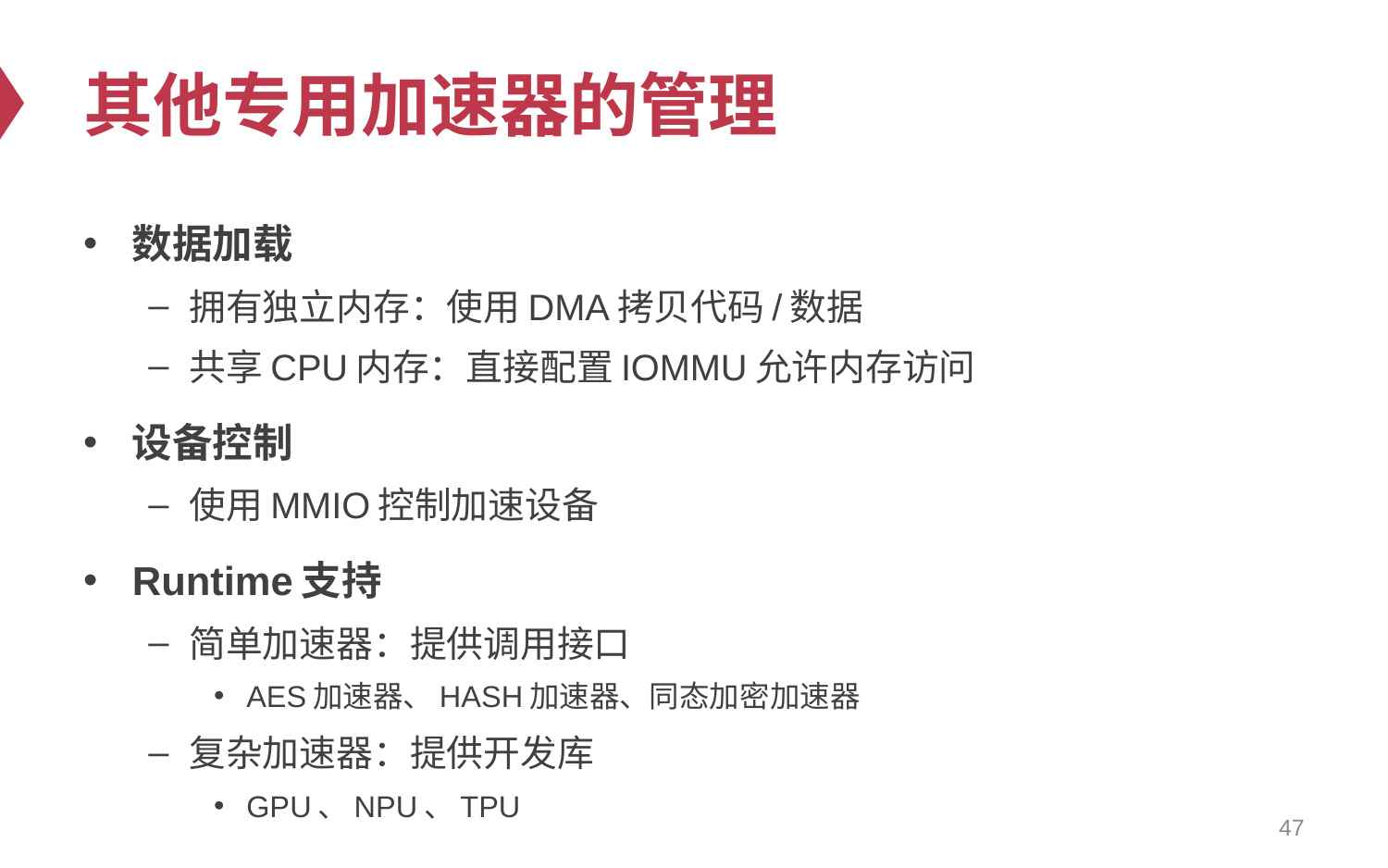

# 其他专用加速器的管理
数据加载
拥有独立内存：使用DMA拷贝代码/数据
共享CPU内存：直接配置IOMMU允许内存访问
设备控制
使用MMIO控制加速设备
Runtime支持
简单加速器：提供调用接口
AES加速器、HASH加速器、同态加密加速器
复杂加速器：提供开发库
GPU、NPU、TPU

47